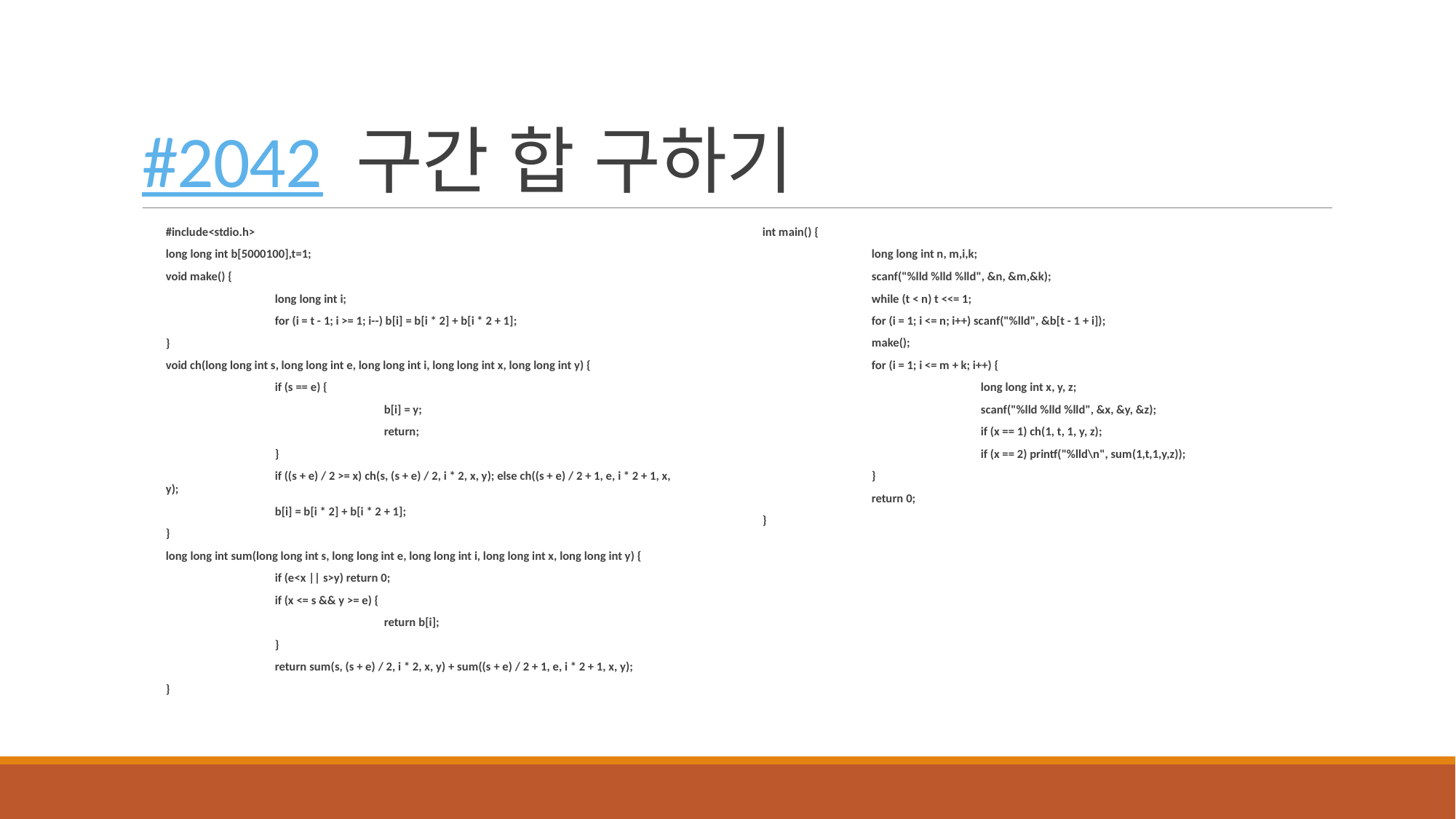

# #2042 구간 합 구하기
#include<stdio.h>
long long int b[5000100],t=1;
void make() {
	long long int i;
	for (i = t - 1; i >= 1; i--) b[i] = b[i * 2] + b[i * 2 + 1];
}
void ch(long long int s, long long int e, long long int i, long long int x, long long int y) {
	if (s == e) {
		b[i] = y;
		return;
	}
	if ((s + e) / 2 >= x) ch(s, (s + e) / 2, i * 2, x, y); else ch((s + e) / 2 + 1, e, i * 2 + 1, x, y);
	b[i] = b[i * 2] + b[i * 2 + 1];
}
long long int sum(long long int s, long long int e, long long int i, long long int x, long long int y) {
	if (e<x || s>y) return 0;
	if (x <= s && y >= e) {
		return b[i];
	}
	return sum(s, (s + e) / 2, i * 2, x, y) + sum((s + e) / 2 + 1, e, i * 2 + 1, x, y);
}
int main() {
	long long int n, m,i,k;
	scanf("%lld %lld %lld", &n, &m,&k);
	while (t < n) t <<= 1;
	for (i = 1; i <= n; i++) scanf("%lld", &b[t - 1 + i]);
	make();
	for (i = 1; i <= m + k; i++) {
		long long int x, y, z;
		scanf("%lld %lld %lld", &x, &y, &z);
		if (x == 1) ch(1, t, 1, y, z);
		if (x == 2) printf("%lld\n", sum(1,t,1,y,z));
	}
	return 0;
}